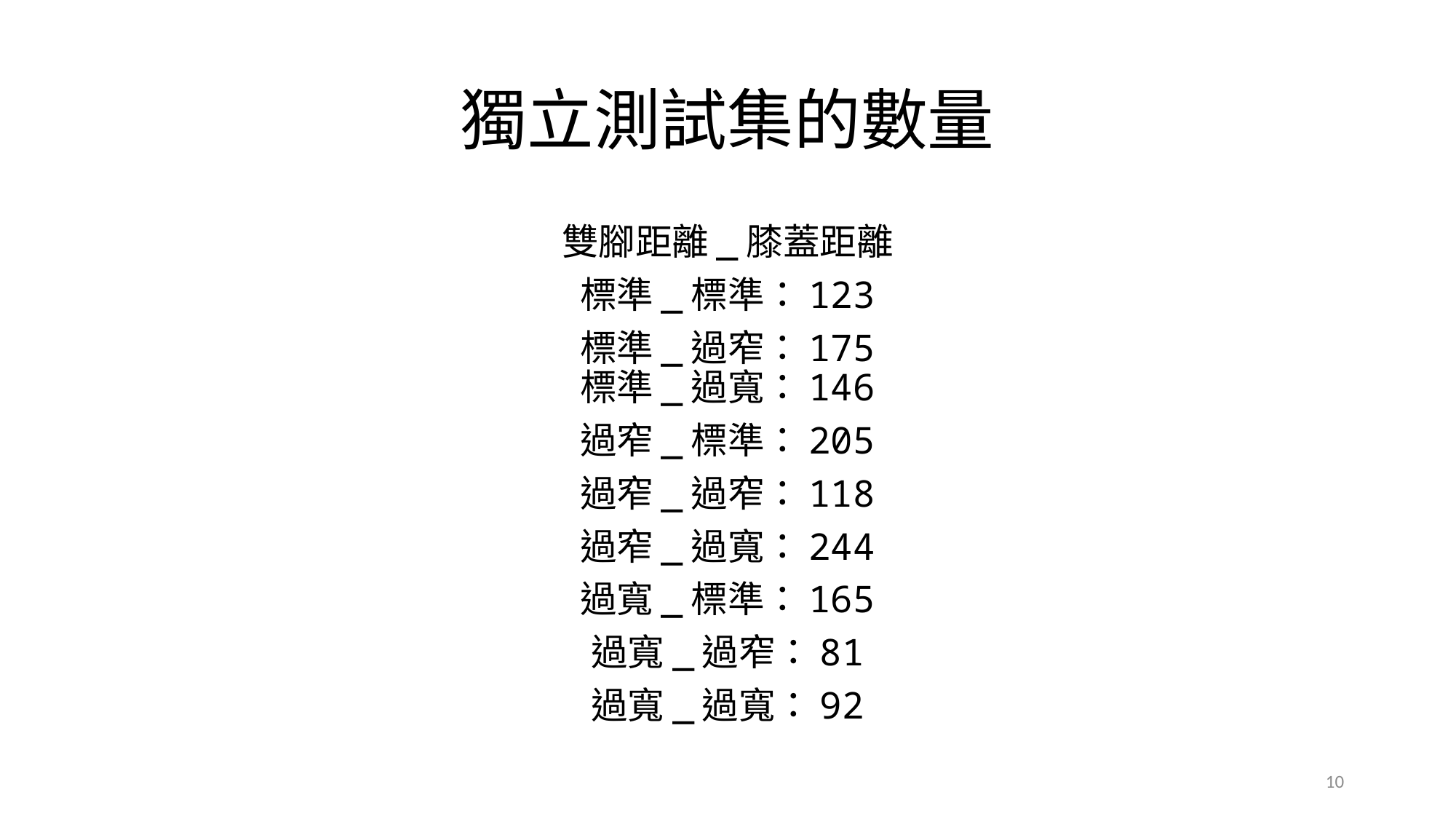

# 獨立測試集的數量
雙腳距離_膝蓋距離
標準_標準：123
標準_過窄：175
標準_過寬：146
過窄_標準：205
過窄_過窄：118
過窄_過寬：244
過寬_標準：165
過寬_過窄：81
過寬_過寬：92
10